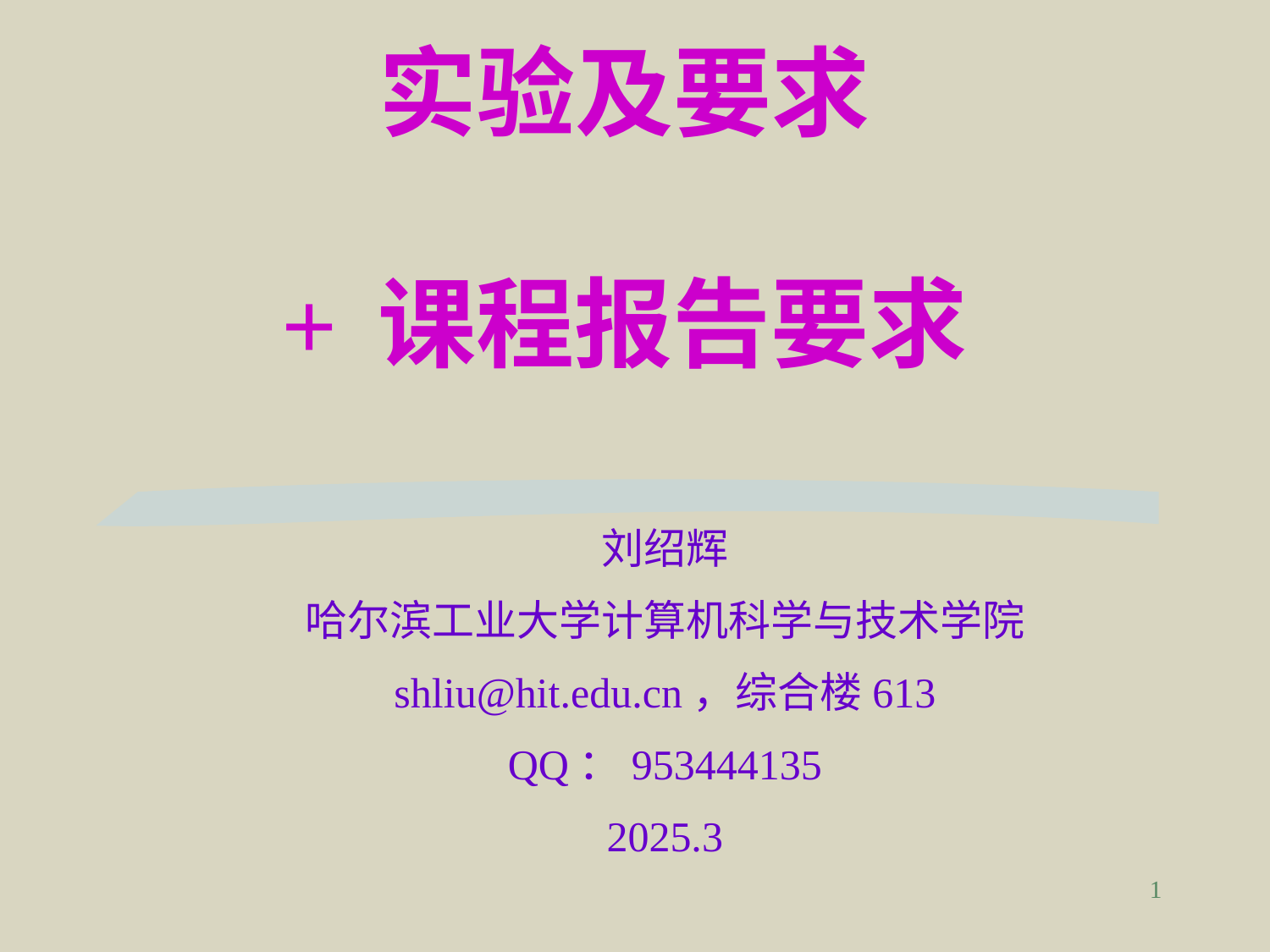

实验及要求
+课程报告要求
刘绍辉
哈尔滨工业大学计算机科学与技术学院
shliu@hit.edu.cn，综合楼613
QQ：953444135
2025.3
1